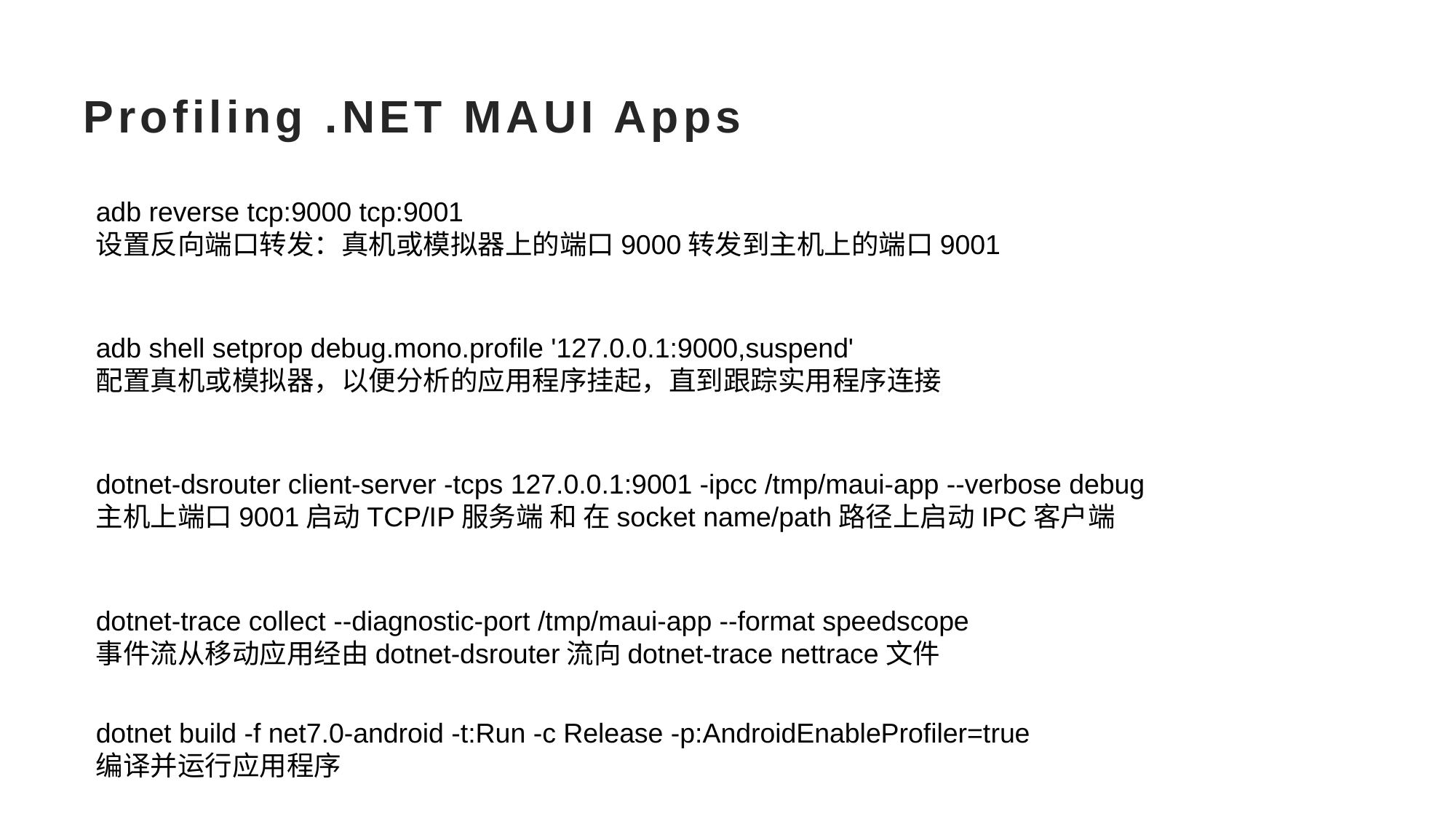

# Profiling .NET MAUI Apps
adb reverse tcp:9000 tcp:9001
设置反向端口转发：真机或模拟器上的端口9000转发到主机上的端口9001
adb shell setprop debug.mono.profile '127.0.0.1:9000,suspend'
配置真机或模拟器，以便分析的应用程序挂起，直到跟踪实用程序连接
dotnet-dsrouter client-server -tcps 127.0.0.1:9001 -ipcc /tmp/maui-app --verbose debug
主机上端口9001启动TCP/IP服务端 和 在socket name/path路径上启动IPC客户端
dotnet-trace collect --diagnostic-port /tmp/maui-app --format speedscope
事件流从移动应用经由dotnet-dsrouter流向dotnet-trace nettrace文件
dotnet build -f net7.0-android -t:Run -c Release -p:AndroidEnableProfiler=true
编译并运行应用程序